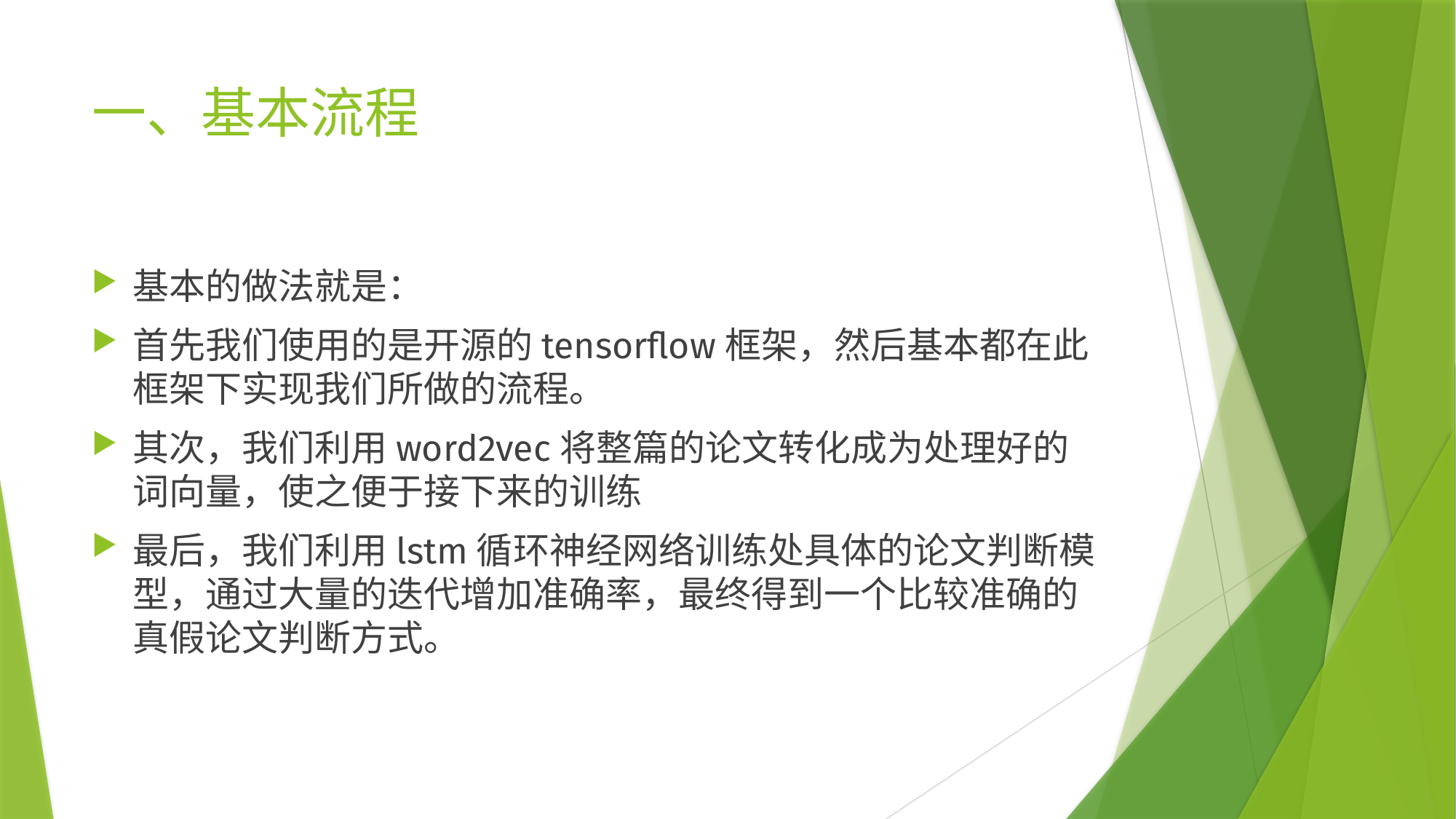

# 一、基本流程
基本的做法就是：
首先我们使用的是开源的tensorflow框架，然后基本都在此框架下实现我们所做的流程。
其次，我们利用word2vec将整篇的论文转化成为处理好的词向量，使之便于接下来的训练
最后，我们利用lstm循环神经网络训练处具体的论文判断模型，通过大量的迭代增加准确率，最终得到一个比较准确的真假论文判断方式。